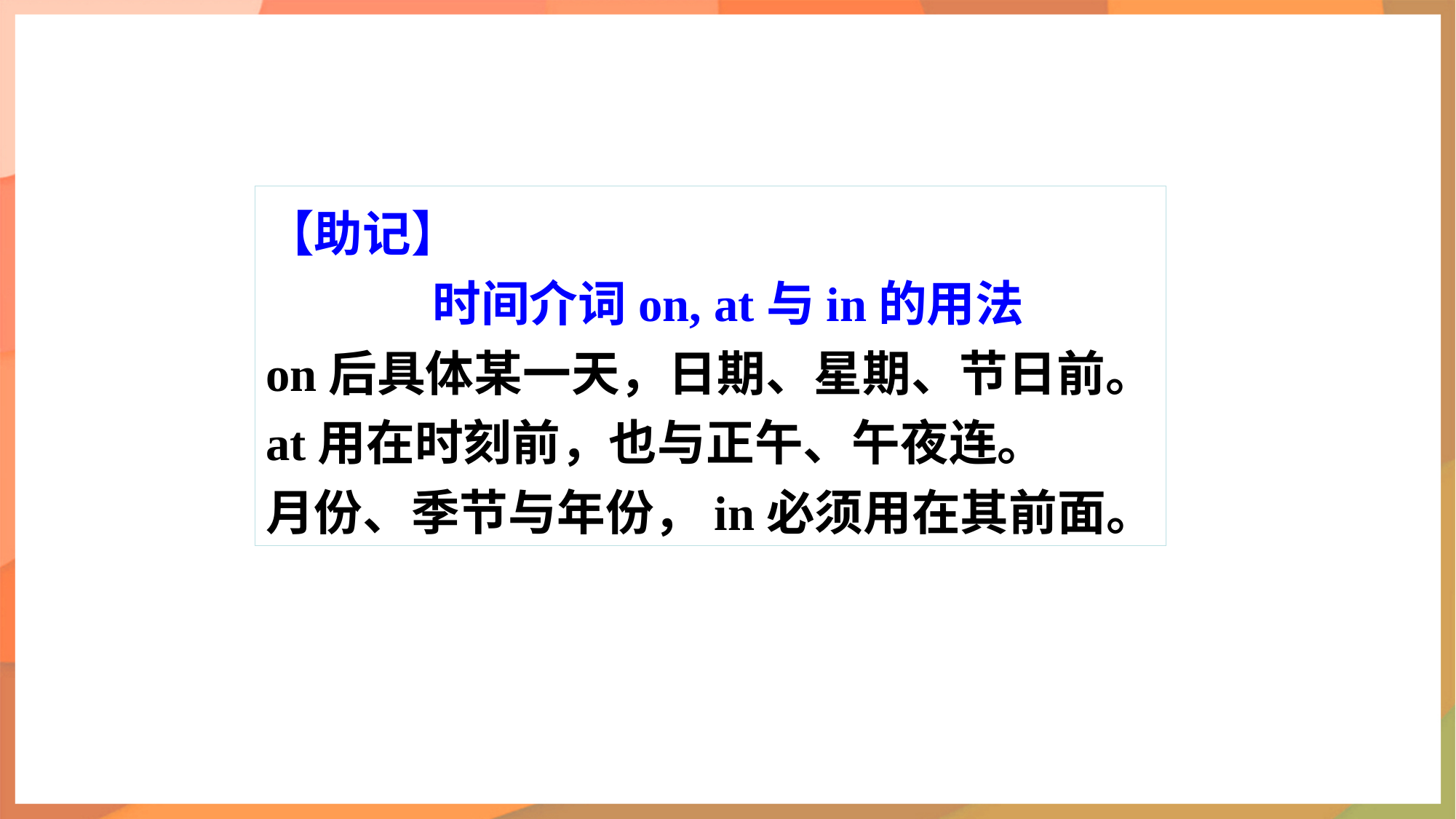

【助记】
              时间介词on, at与in的用法
on后具体某一天，日期、星期、节日前。
at用在时刻前，也与正午、午夜连。
月份、季节与年份，in必须用在其前面。